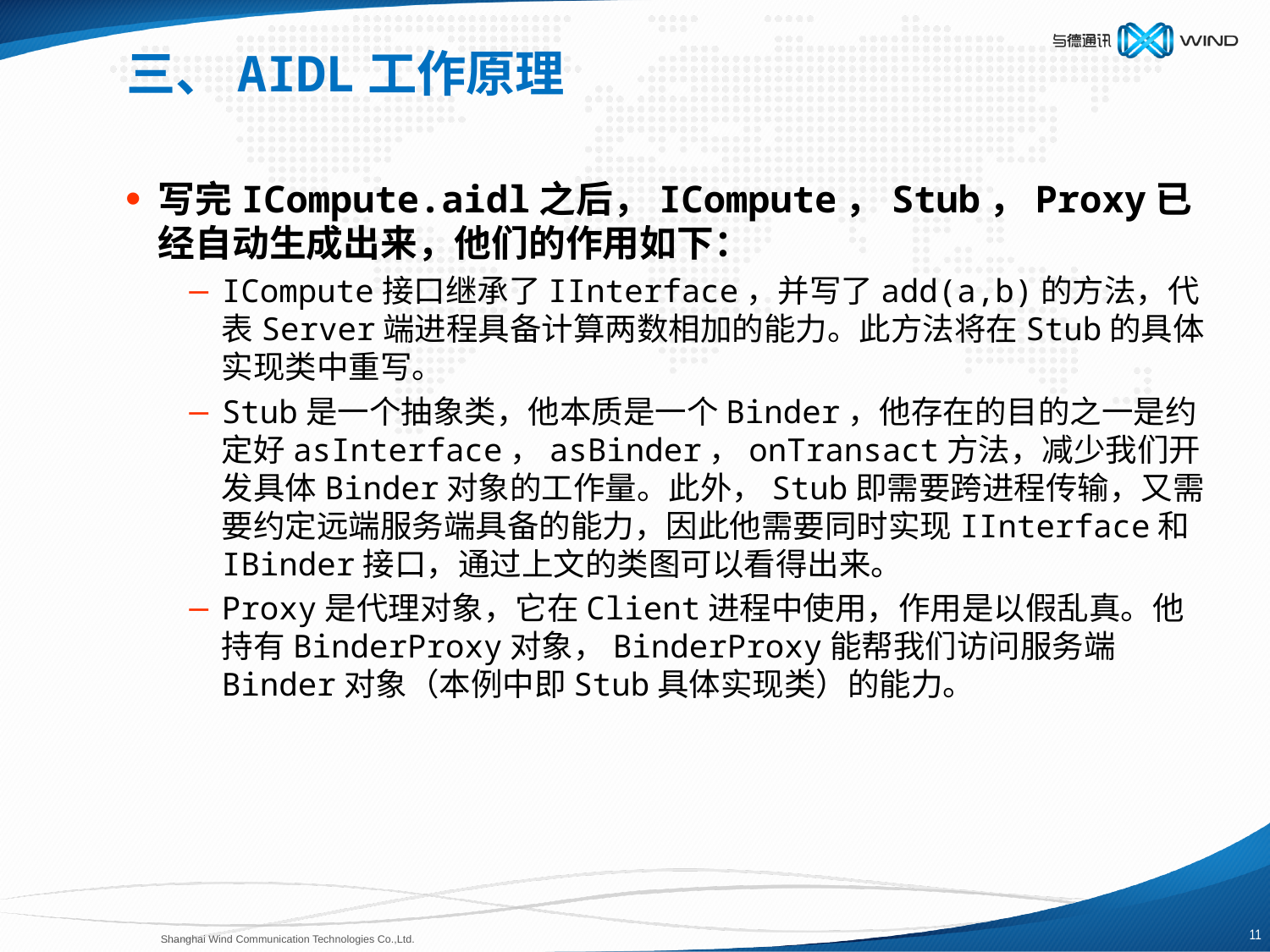

# 三、AIDL工作原理
写完ICompute.aidl之后，ICompute，Stub，Proxy已经自动生成出来，他们的作用如下：
ICompute接口继承了IInterface，并写了add(a,b)的方法，代表Server端进程具备计算两数相加的能力。此方法将在Stub的具体实现类中重写。
Stub是一个抽象类，他本质是一个Binder，他存在的目的之一是约定好asInterface，asBinder，onTransact方法，减少我们开发具体Binder对象的工作量。此外，Stub即需要跨进程传输，又需要约定远端服务端具备的能力，因此他需要同时实现IInterface和IBinder接口，通过上文的类图可以看得出来。
Proxy是代理对象，它在Client进程中使用，作用是以假乱真。他持有BinderProxy对象，BinderProxy能帮我们访问服务端Binder对象（本例中即Stub具体实现类）的能力。

11